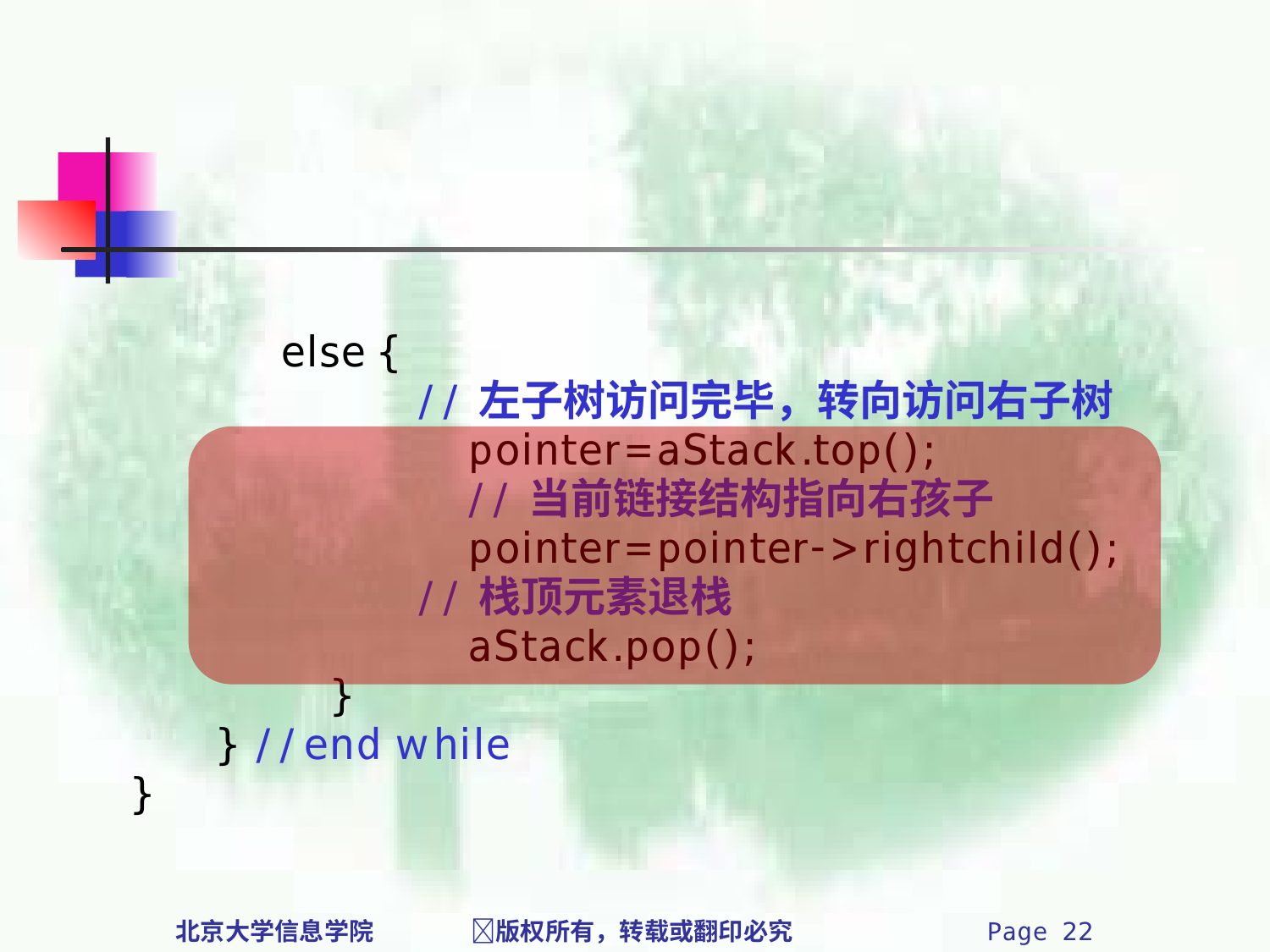

else {
                             //左子树访问完毕，转向访问右子树
		                   pointer=aStack.top();
		                   //当前链接结构指向右孩子
		                   pointer=pointer->rightchild();
                             //栈顶元素退栈
		                   aStack.pop();
		        }
	         } //end while
      }

北京大学信息学院                 ©版权所有，转载或翻印必究                                 Page  22